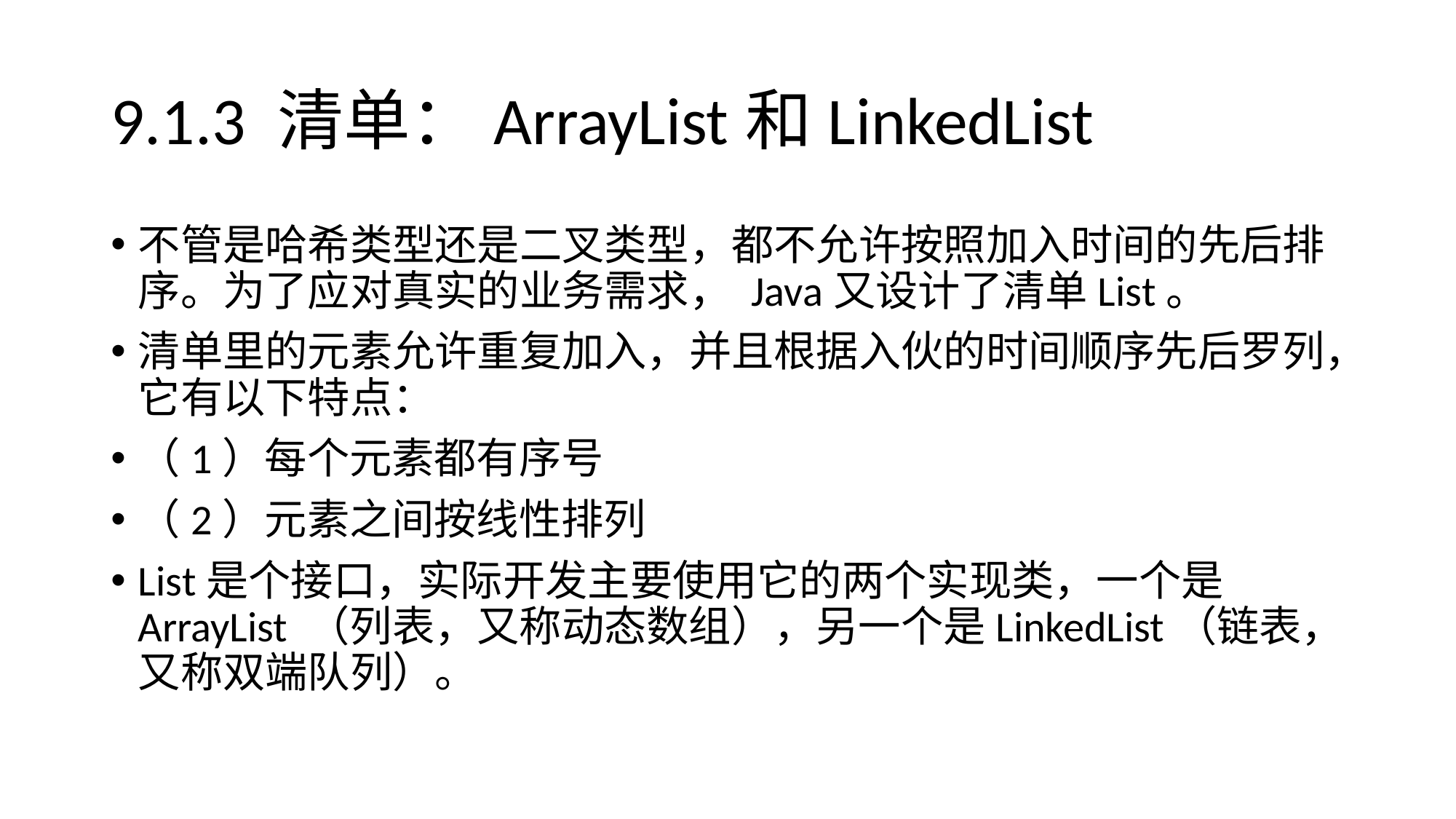

# 9.1.3 清单：ArrayList和LinkedList
不管是哈希类型还是二叉类型，都不允许按照加入时间的先后排序。为了应对真实的业务需求， Java又设计了清单List。
清单里的元素允许重复加入，并且根据入伙的时间顺序先后罗列，它有以下特点：
（1）每个元素都有序号
（2）元素之间按线性排列
List是个接口，实际开发主要使用它的两个实现类，一个是ArrayList （列表，又称动态数组），另一个是LinkedList（链表，又称双端队列）。